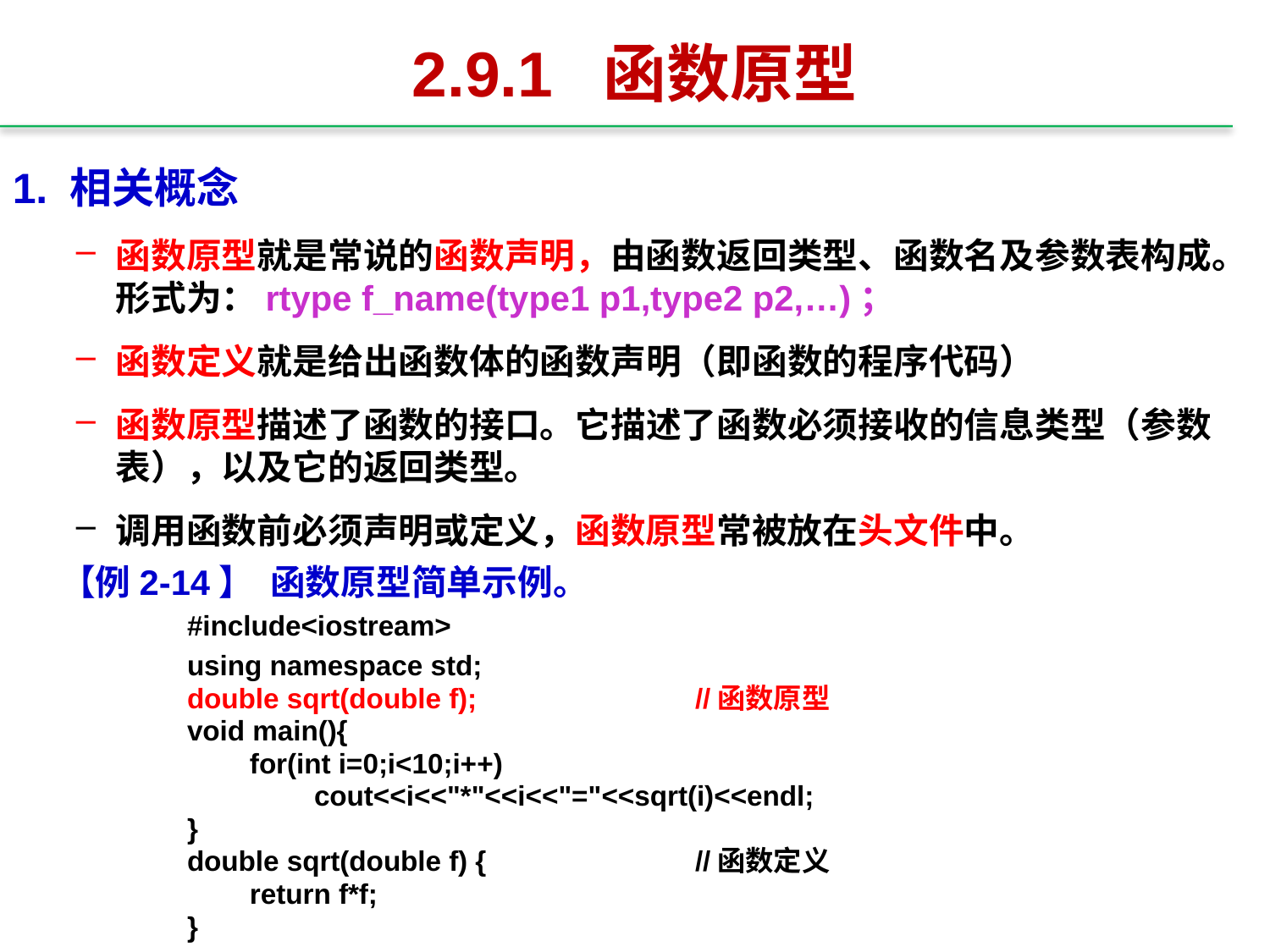

# 2.9.1  函数原型
1. 相关概念
函数原型就是常说的函数声明，由函数返回类型、函数名及参数表构成。形式为：rtype f_name(type1 p1,type2 p2,…)；
函数定义就是给出函数体的函数声明（即函数的程序代码）
函数原型描述了函数的接口。它描述了函数必须接收的信息类型（参数表），以及它的返回类型。
调用函数前必须声明或定义，函数原型常被放在头文件中。
	【例2-14】  函数原型简单示例。
		#include<iostream>
		using namespace std;
		double sqrt(double f);		//函数原型
		void main(){
		        for(int i=0;i<10;i++)
			cout<<i<<"*"<<i<<"="<<sqrt(i)<<endl;
		}
		double sqrt(double f) {		//函数定义
		        return f*f;
		}